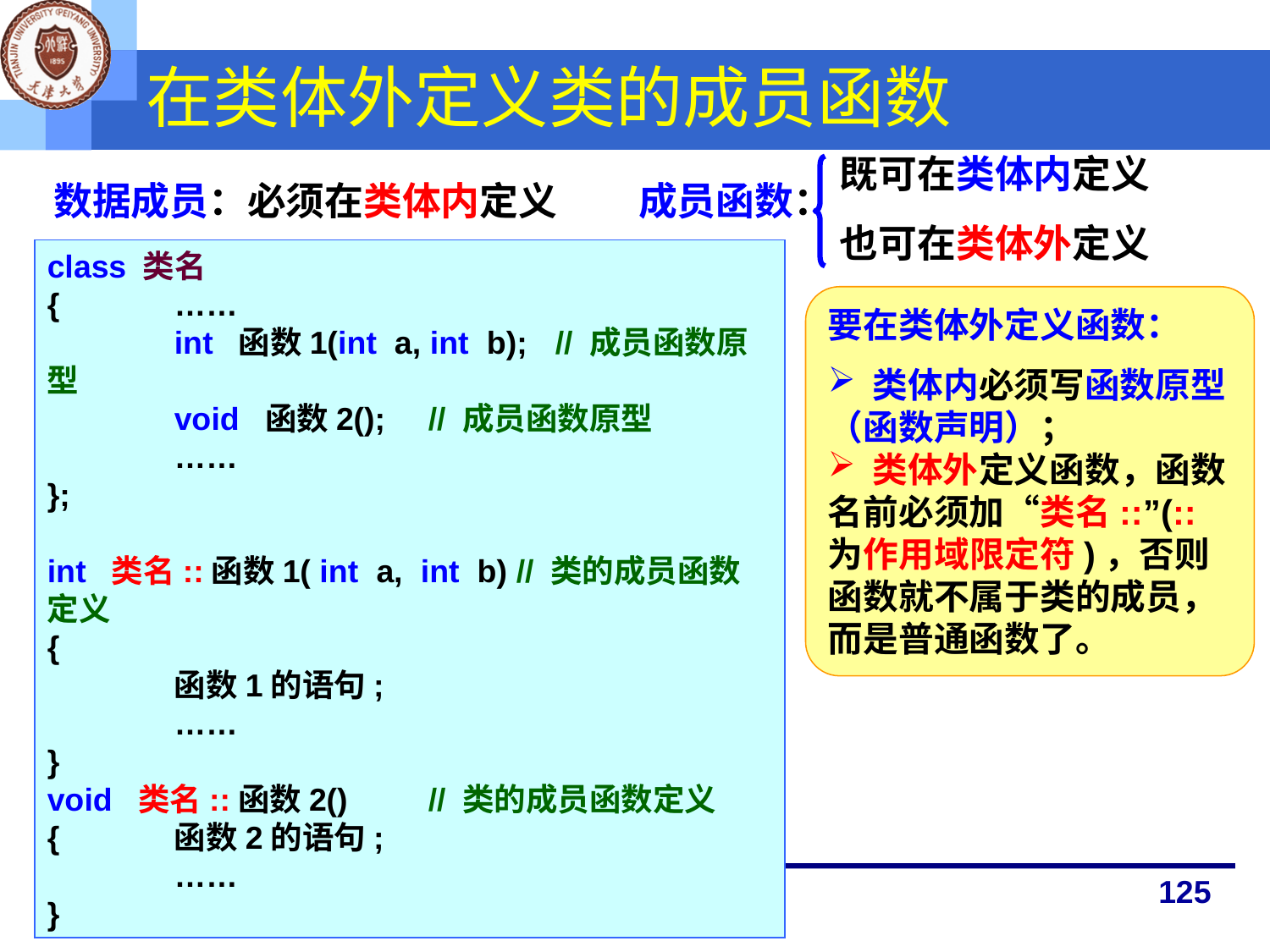

# 在类体外定义类的成员函数
既可在类体内定义

数据成员：必须在类体内定义
成员函数：
也可在类体外定义
class 类名
{ 	……
	int  函数1(int  a, int  b);	// 成员函数原型
	void  函数2();	// 成员函数原型
	……
};

int  类名::函数1( int  a,  int  b) // 类的成员函数定义
{
	函数1的语句;
	……
}
void  类名::函数2()	// 类的成员函数定义
{	函数2的语句;
	……
}
要在类体外定义函数：
 类体内必须写函数原型（函数声明）；
 类体外定义函数，函数名前必须加“类名::”(::为作用域限定符)，否则函数就不属于类的成员，而是普通函数了。